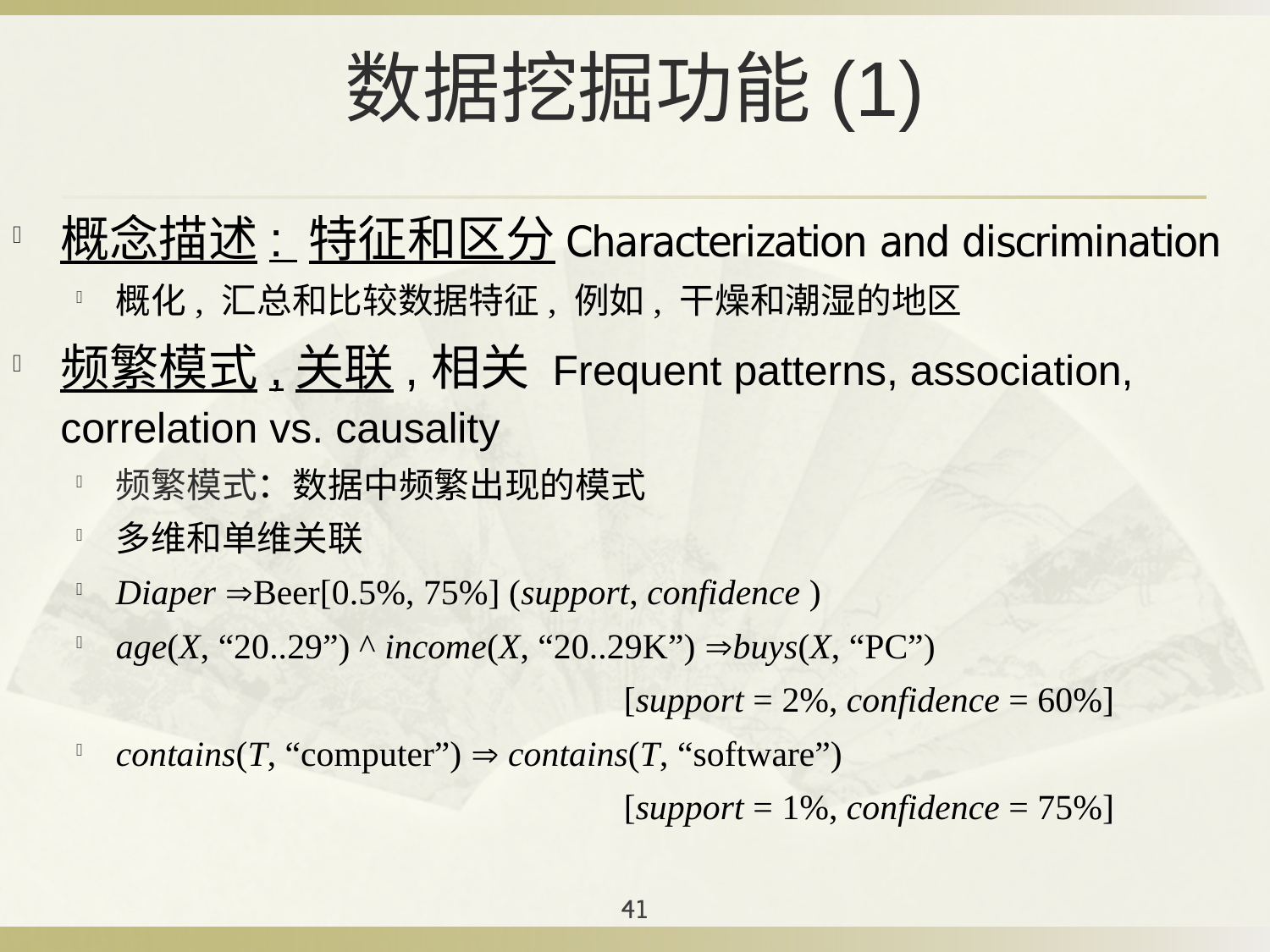

# 数据挖掘功能(1)
概念描述: 特征和区分Characterization and discrimination
概化, 汇总和比较数据特征, 例如, 干燥和潮湿的地区
频繁模式,关联,相关 Frequent patterns, association, correlation vs. causality
频繁模式：数据中频繁出现的模式
多维和单维关联
Diaper ⇒Beer[0.5%, 75%] (support, confidence )
age(X, “20..29”) ^ income(X, “20..29K”) ⇒buys(X, “PC”)
					[support = 2%, confidence = 60%]
contains(T, “computer”) ⇒ contains(T, “software”)
					[support = 1%, confidence = 75%]
41